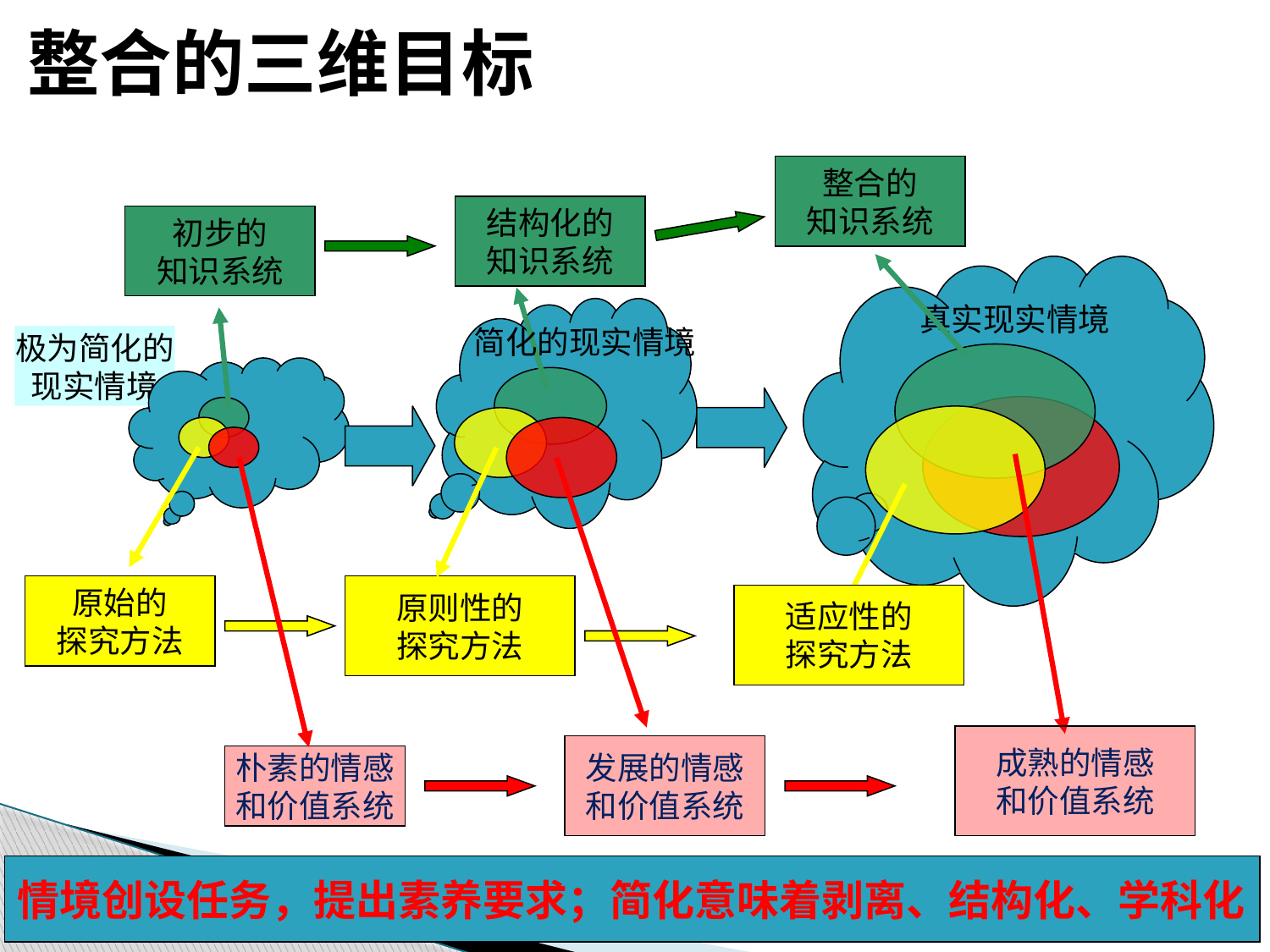

# 整合的三维目标
整合的
知识系统
结构化的
知识系统
初步的
知识系统

真实现实情境

简化的现实情境

极为简化的
现实情境
原始的
探究方法
原则性的
探究方法
适应性的
探究方法

成熟的情感
和价值系统
发展的情感
和价值系统
朴素的情感
和价值系统

情境创设任务，提出素养要求；简化意味着剥离、结构化、学科化